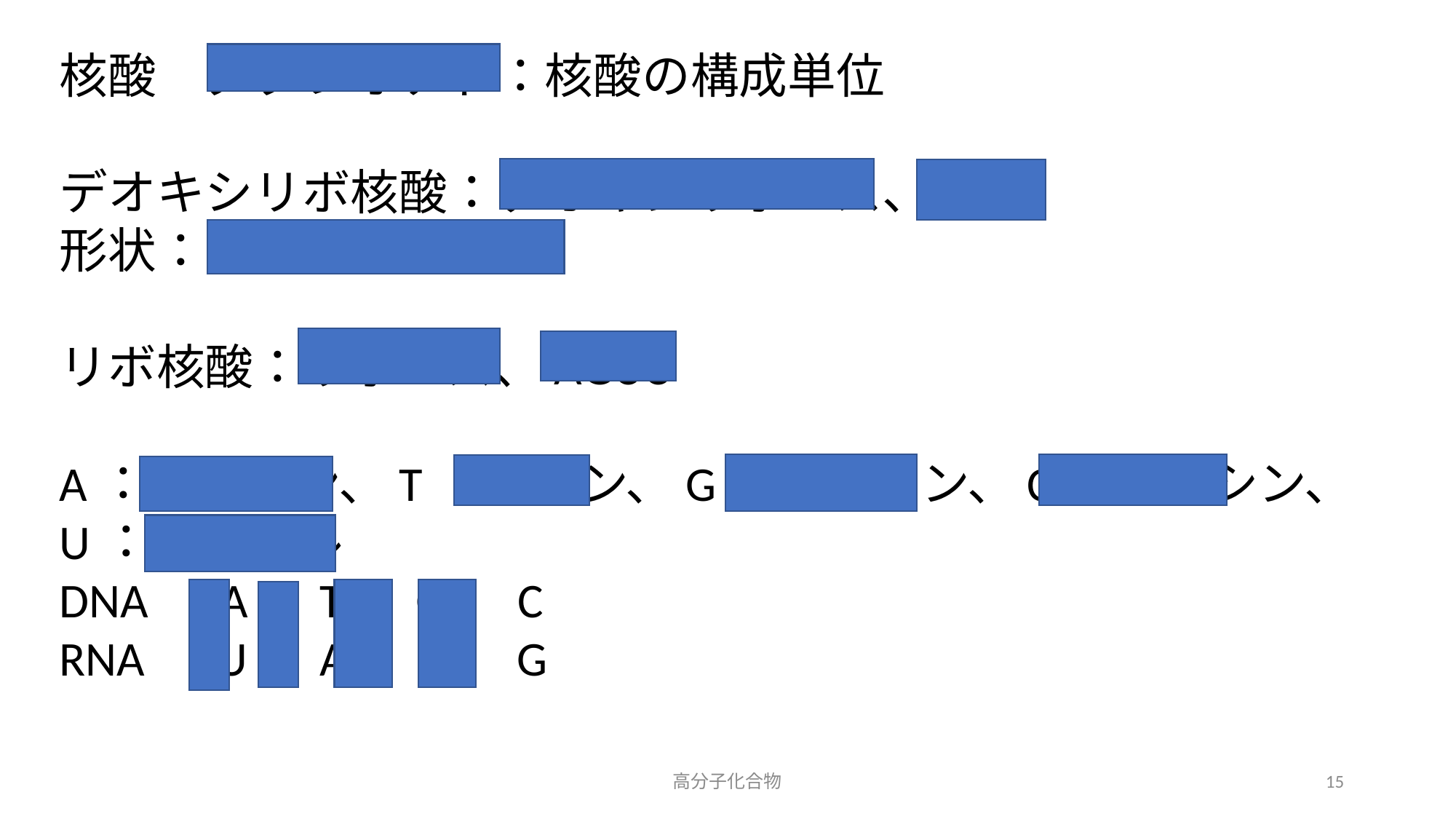

核酸　ヌクレオチド：核酸の構成単位

デオキシリボ核酸：デオキシリボース、ATGC
形状：二重らせん構造

リボ核酸：リボース、AGUC

A：アデニン、T：チミン、G：グアニン、C：シトシン、
U：ウラシル
DNA　A　T　G　C
RNA　U　A　C　G

高分子化合物
15